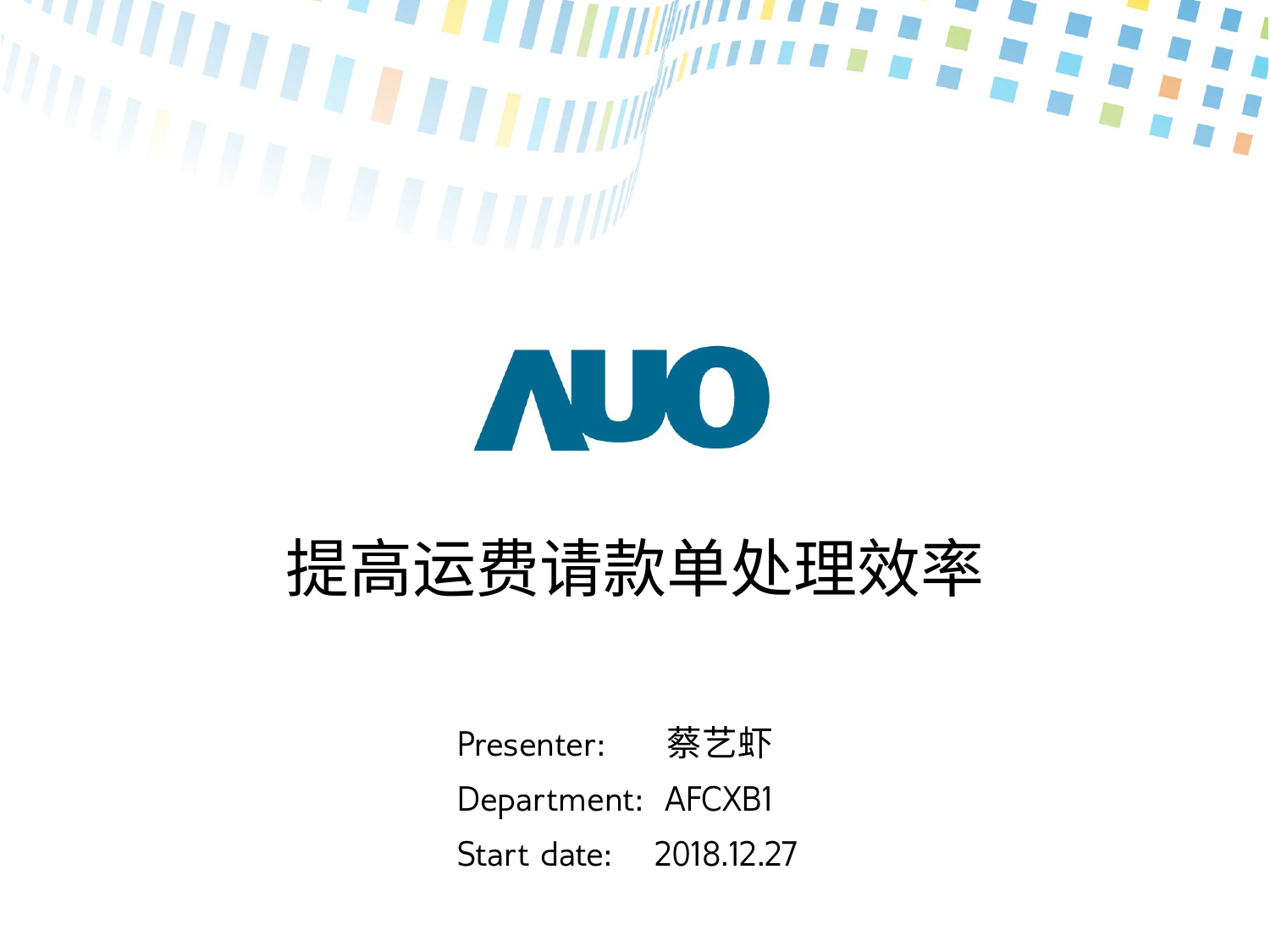

提高运费请款单处理效率
Presenter:     蔡艺虾
Department:  AFCXB1
Start date:    2018.12.27